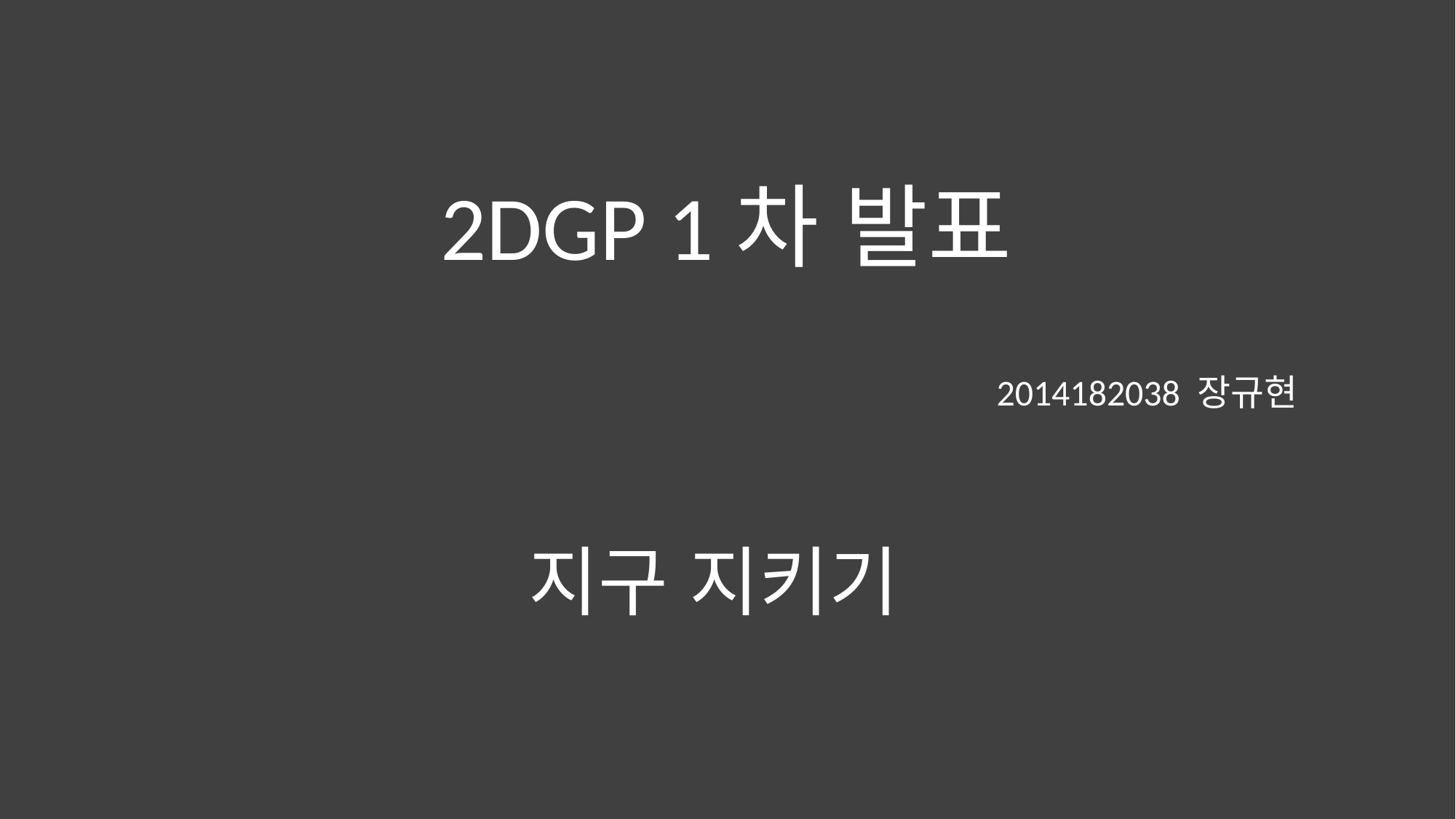

# 2DGP 1차 발표
2014182038 장규현
지구 지키기